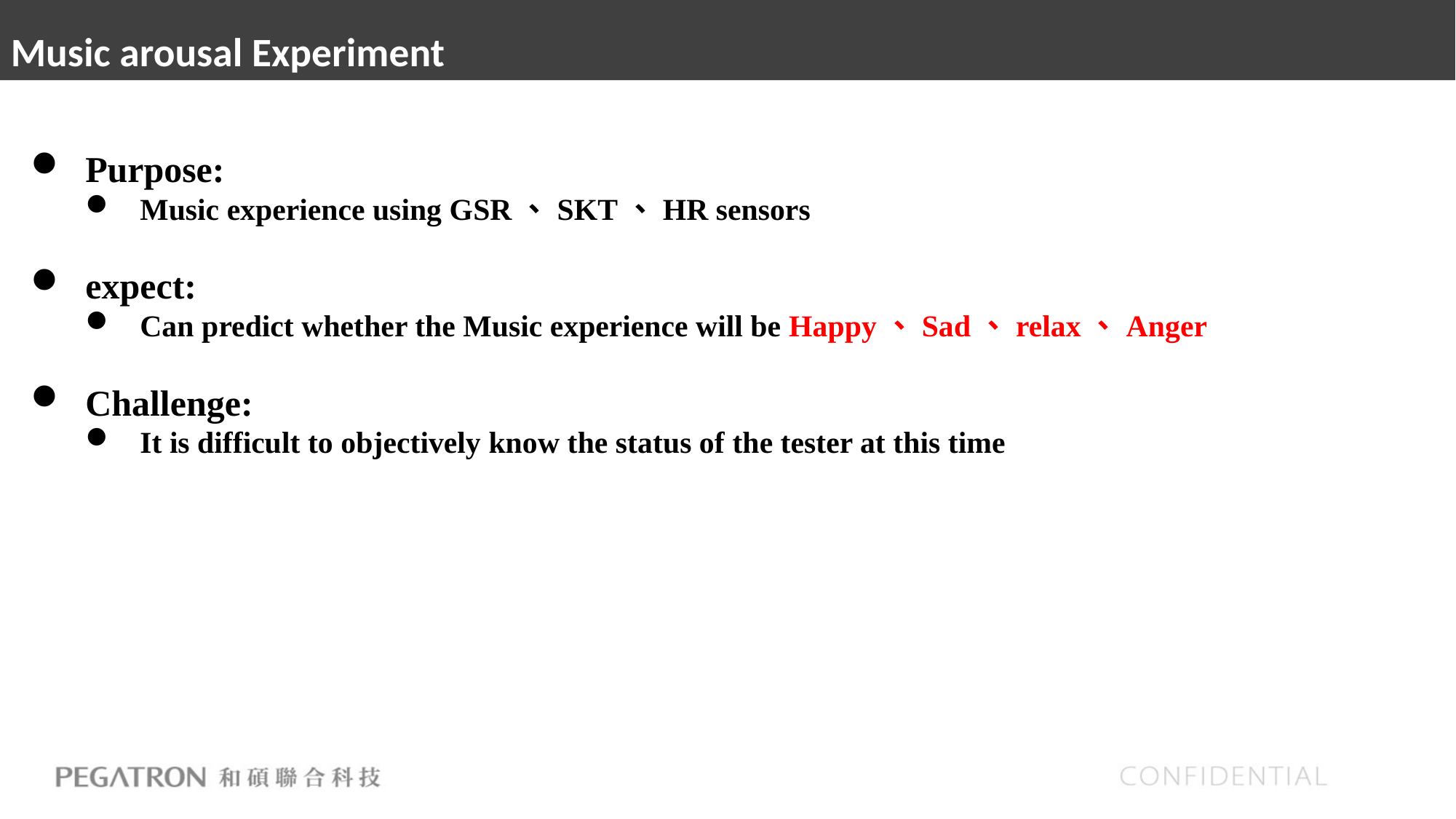

指導一名行人在綠燈期間過馬路，並記錄他們的緊張程度和心理狀態。
指導同一行人在紅燈期間過馬路，並記錄他們的緊張程度和心理狀態。
當測試人員完成上述兩個步驟後，比較綠燈和紅燈的數據，判斷個體打算亂穿馬路時的心理狀態。
結果可用於預測行人亂穿馬路的傾向，並相應地向附近的司機發出警告。
Music arousal Experiment
Purpose:
Music experience using GSR、SKT、HR sensors

expect:
Can predict whether the Music experience will be Happy、Sad、relax、Anger

Challenge:
It is difficult to objectively know the status of the tester at this time